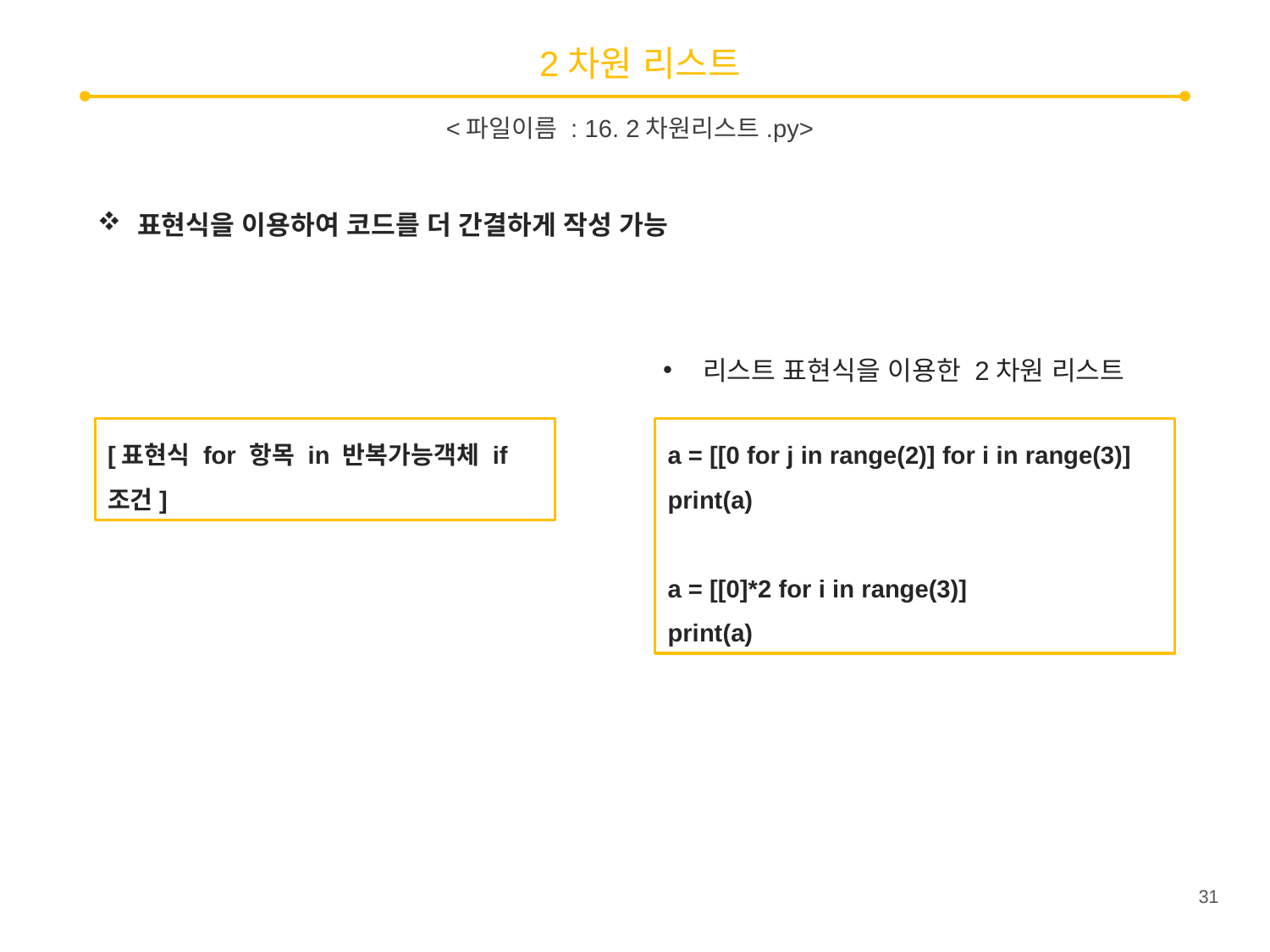

# 2차원 리스트
<파일이름 : 16. 2차원리스트.py>
표현식을 이용하여 코드를 더 간결하게 작성 가능
리스트 표현식을 이용한 2차원 리스트
[표현식 for 항목 in 반복가능객체 if 조건]
a = [[0 for j in range(2)] for i in range(3)]
print(a)

a = [[0]*2 for i in range(3)]
print(a)